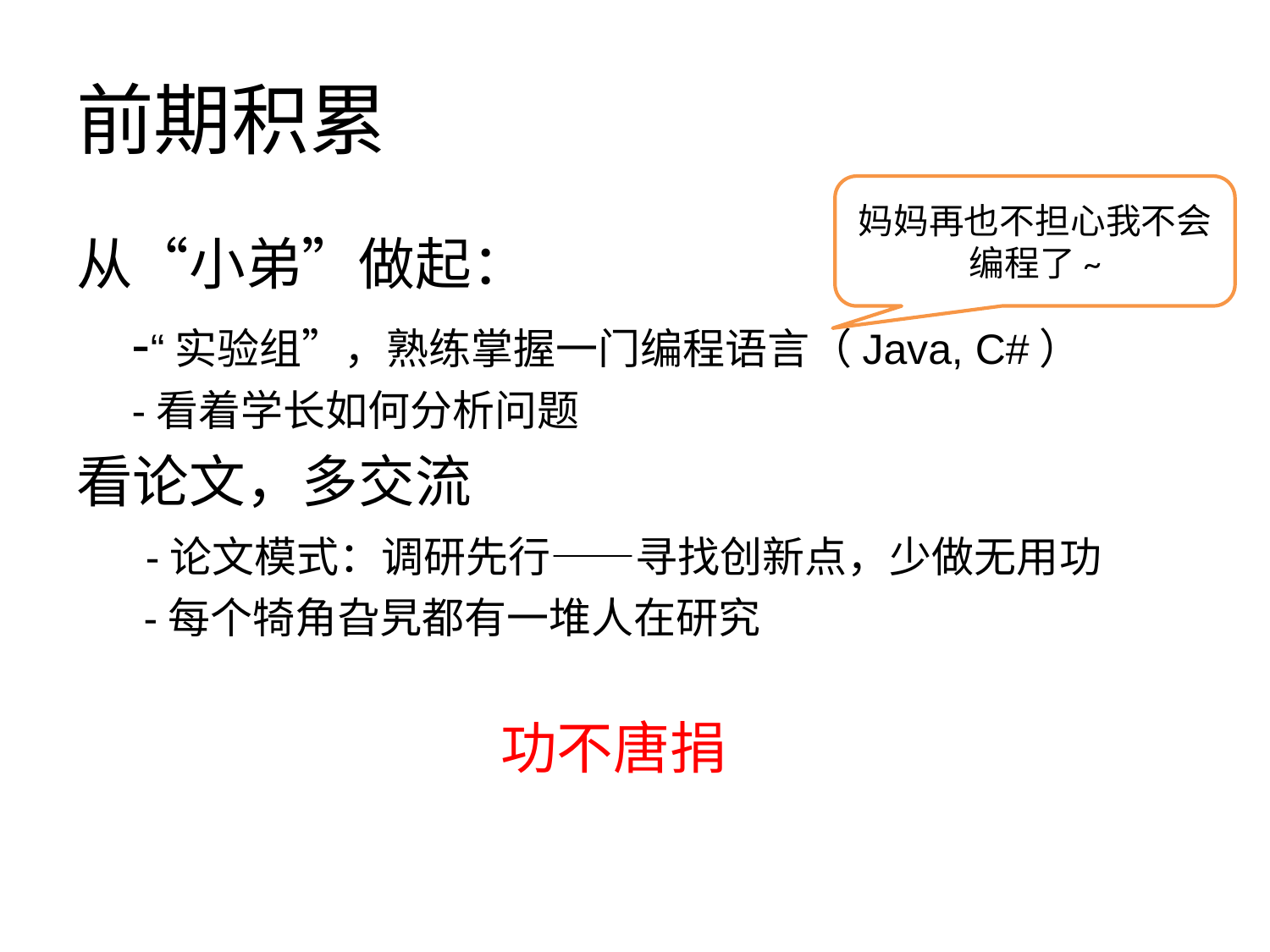

# 前期积累
妈妈再也不担心我不会编程了~
从“小弟”做起：
-“实验组”，熟练掌握一门编程语言（Java, C#）
-看着学长如何分析问题
看论文，多交流
 -论文模式：调研先行——寻找创新点，少做无用功
 -每个犄角旮旯都有一堆人在研究

功不唐捐